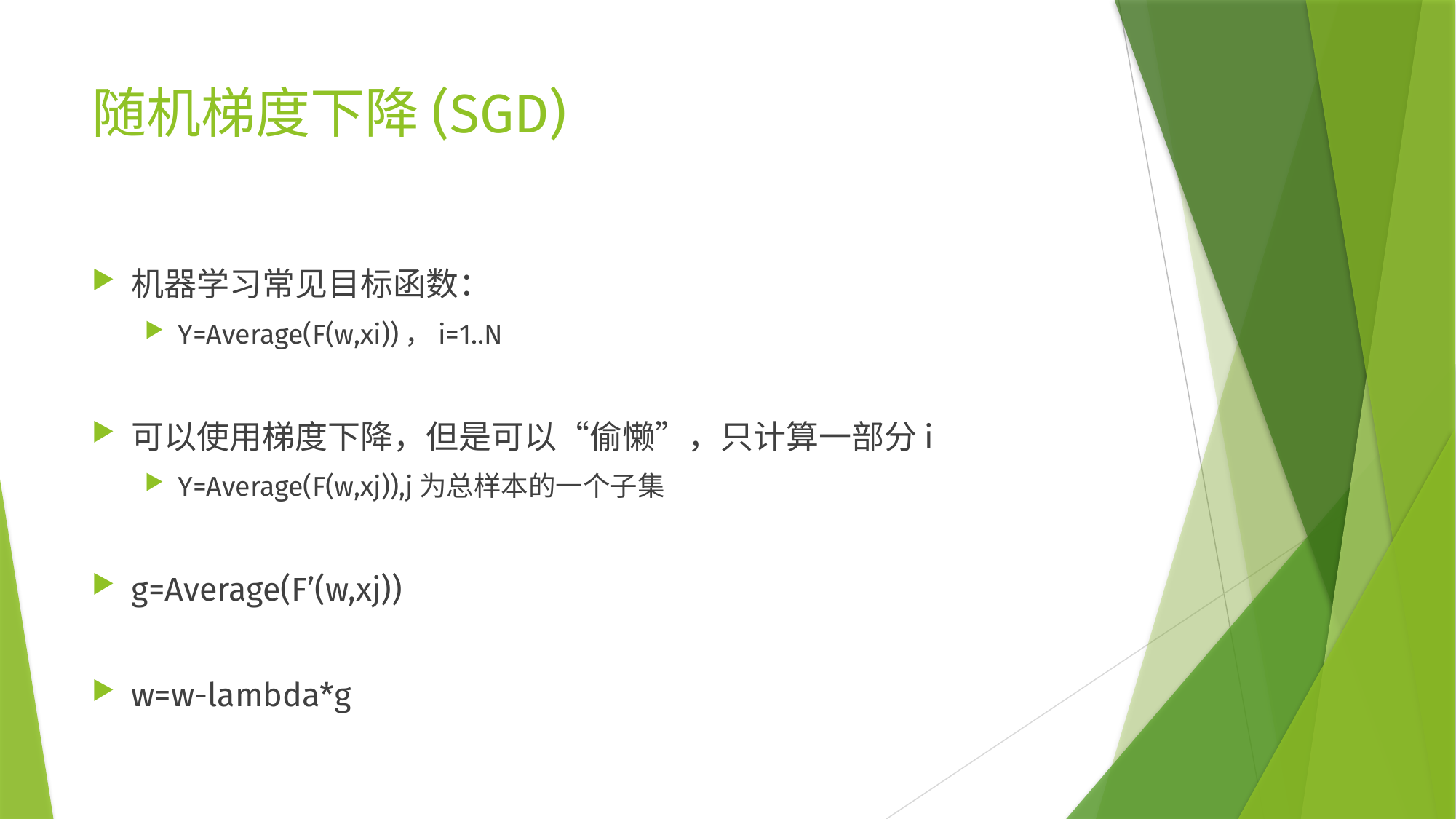

# 随机梯度下降(SGD)
机器学习常见目标函数：
Y=Average(F(w,xi))，i=1..N

可以使用梯度下降，但是可以“偷懒”，只计算一部分i
Y=Average(F(w,xj)),j为总样本的一个子集

g=Average(F’(w,xj))

w=w-lambda*g